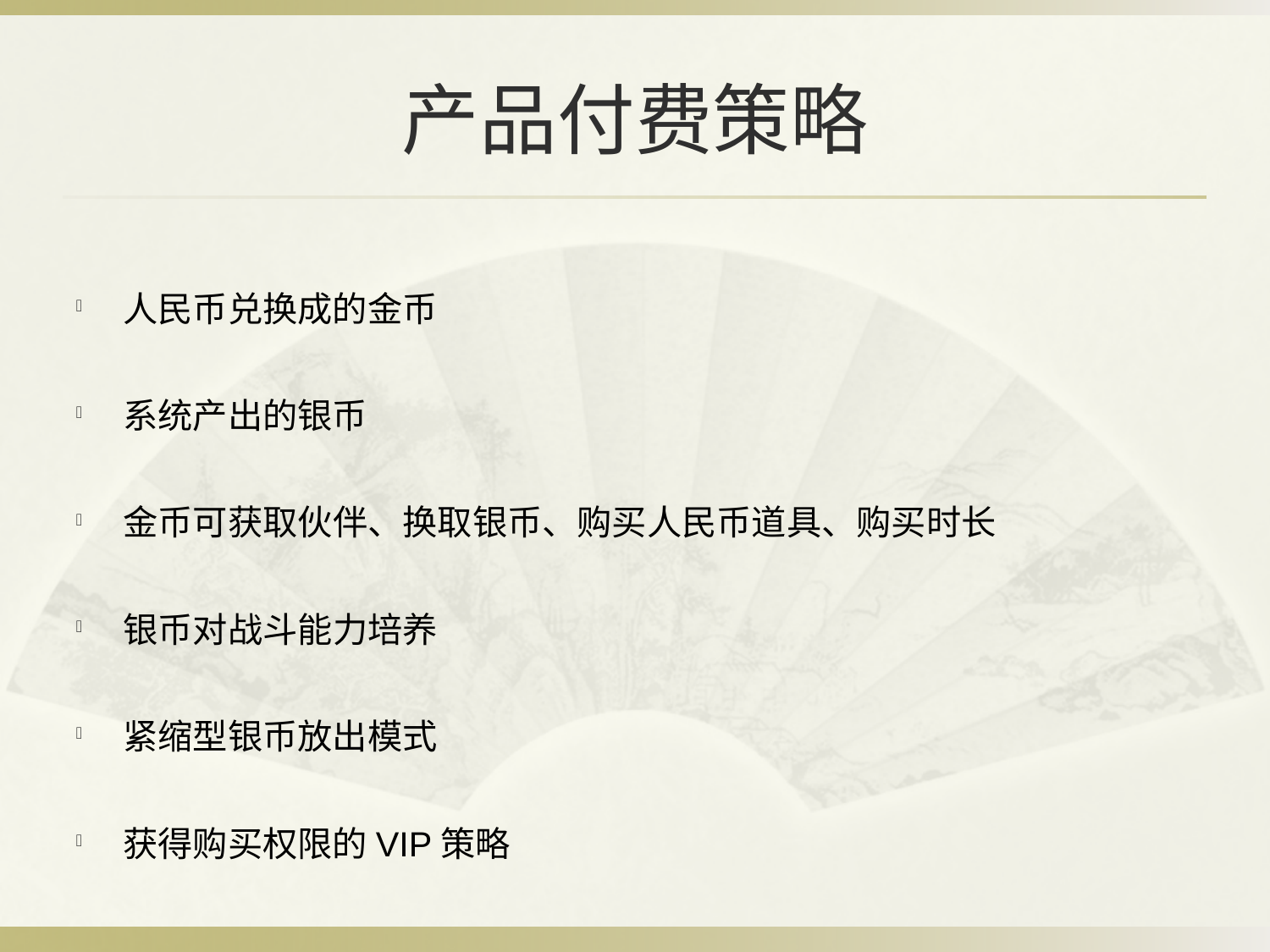

# 产品付费策略
人民币兑换成的金币
系统产出的银币
金币可获取伙伴、换取银币、购买人民币道具、购买时长
银币对战斗能力培养
紧缩型银币放出模式
获得购买权限的VIP策略